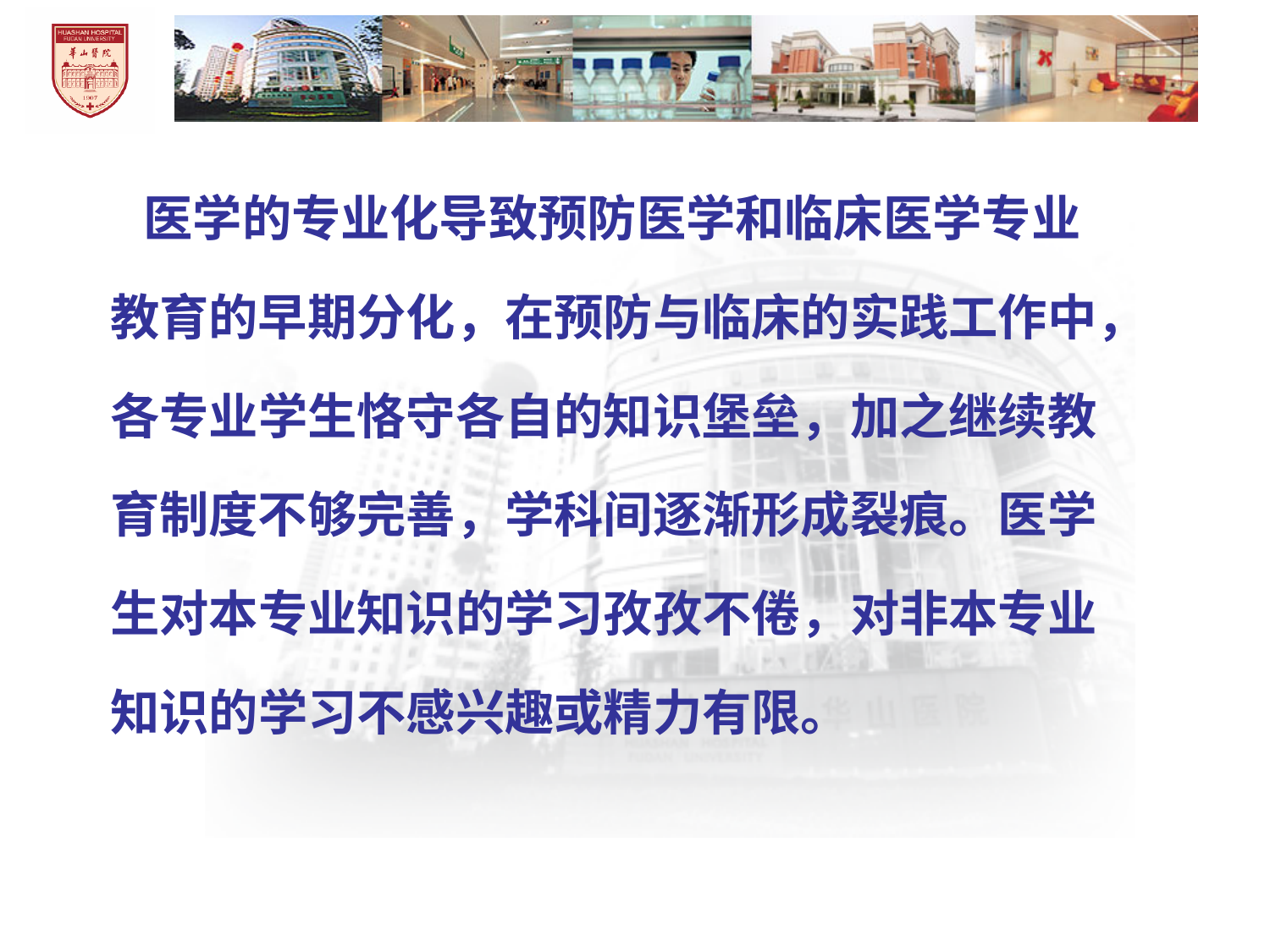

医学的专业化导致预防医学和临床医学专业
  教育的早期分化，在预防与临床的实践工作中，
  各专业学生恪守各自的知识堡垒，加之继续教
  育制度不够完善，学科间逐渐形成裂痕。医学
  生对本专业知识的学习孜孜不倦，对非本专业
  知识的学习不感兴趣或精力有限。